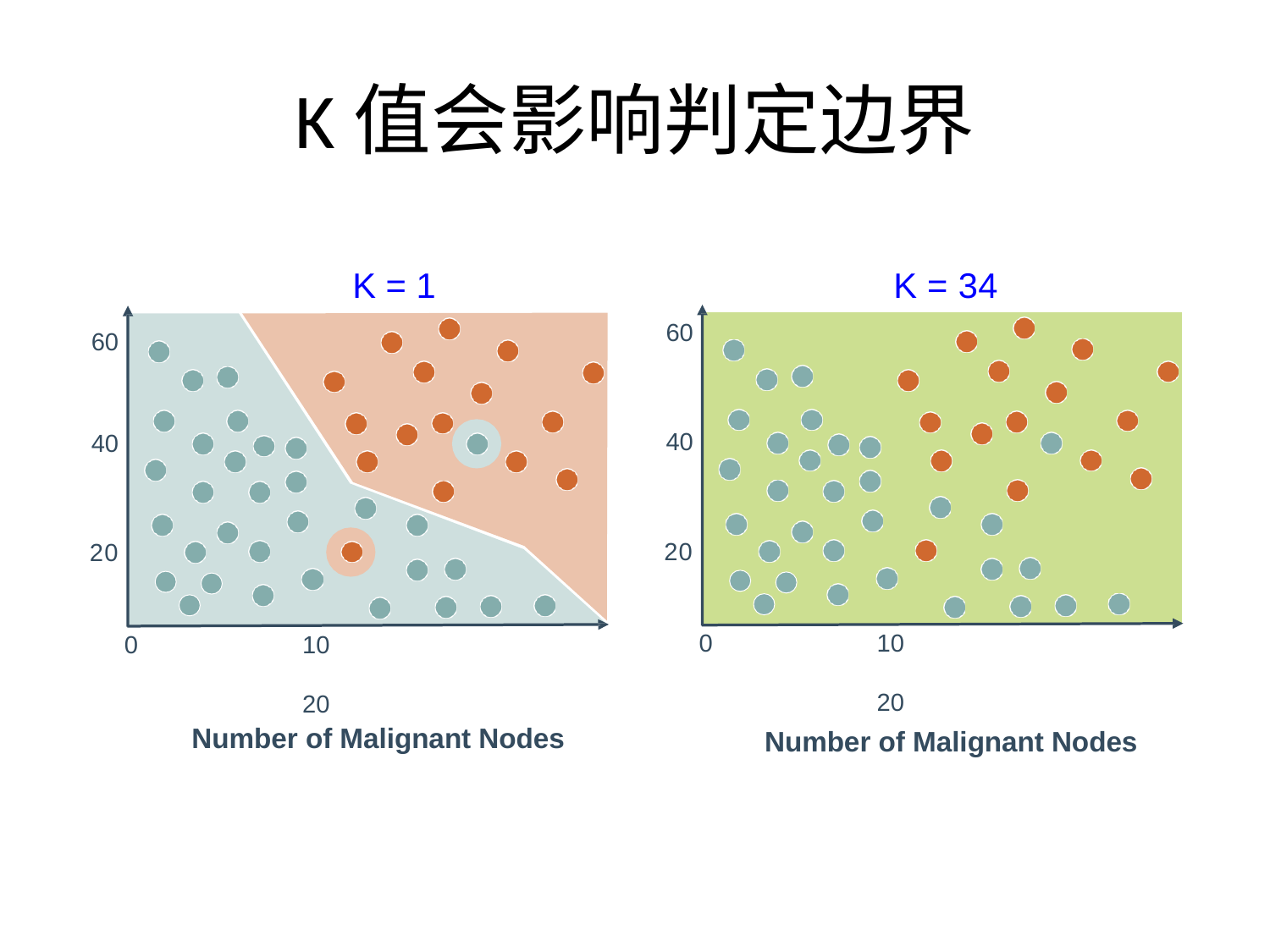

# K值会影响判定边界
K = 1
60
K = 34

60

40
40

20
20

10	20
Number of Malignant Nodes

10	20
Number of Malignant Nodes
0
0
4